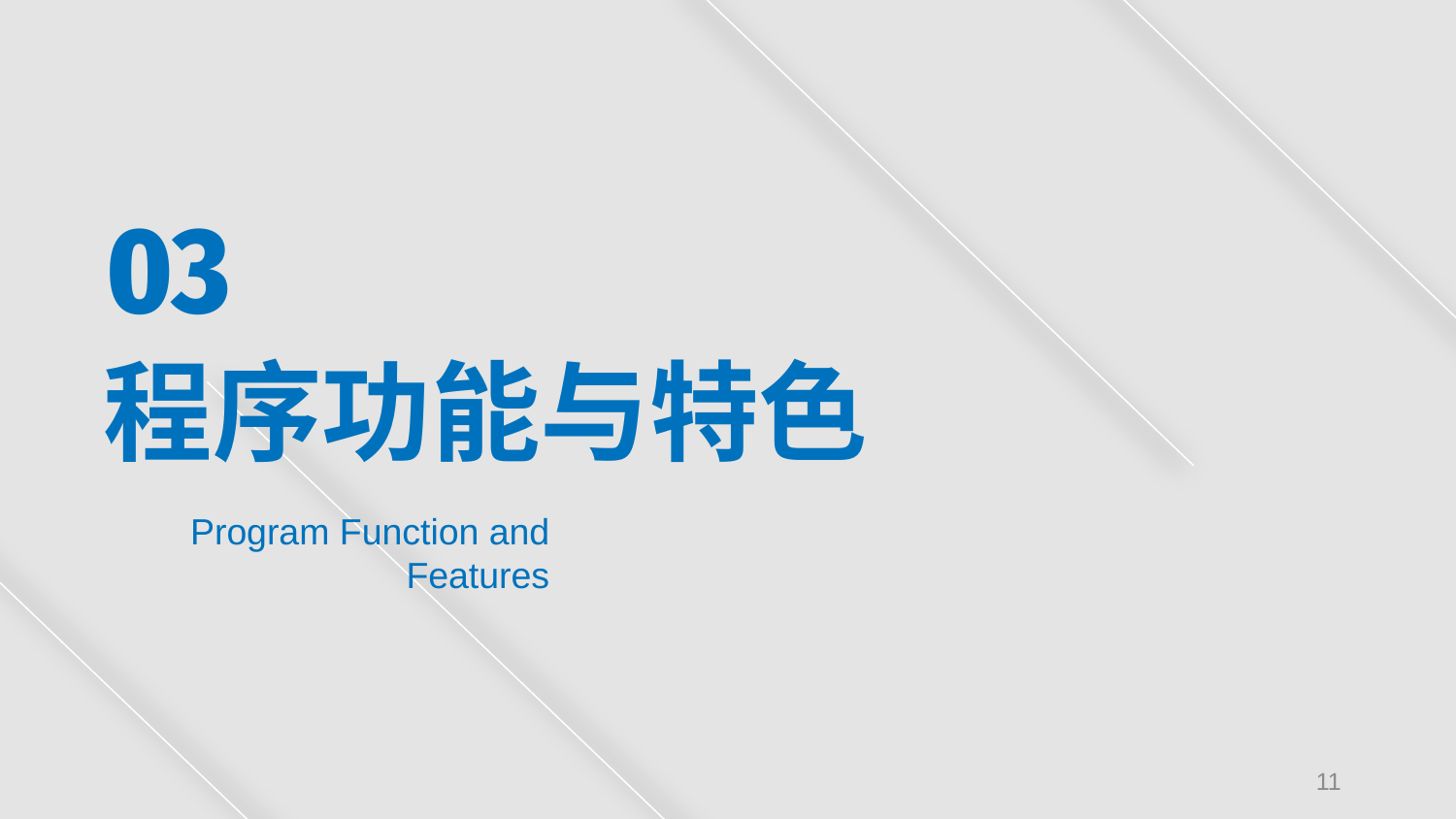

03
# 程序功能与特色
Program Function and Features
11